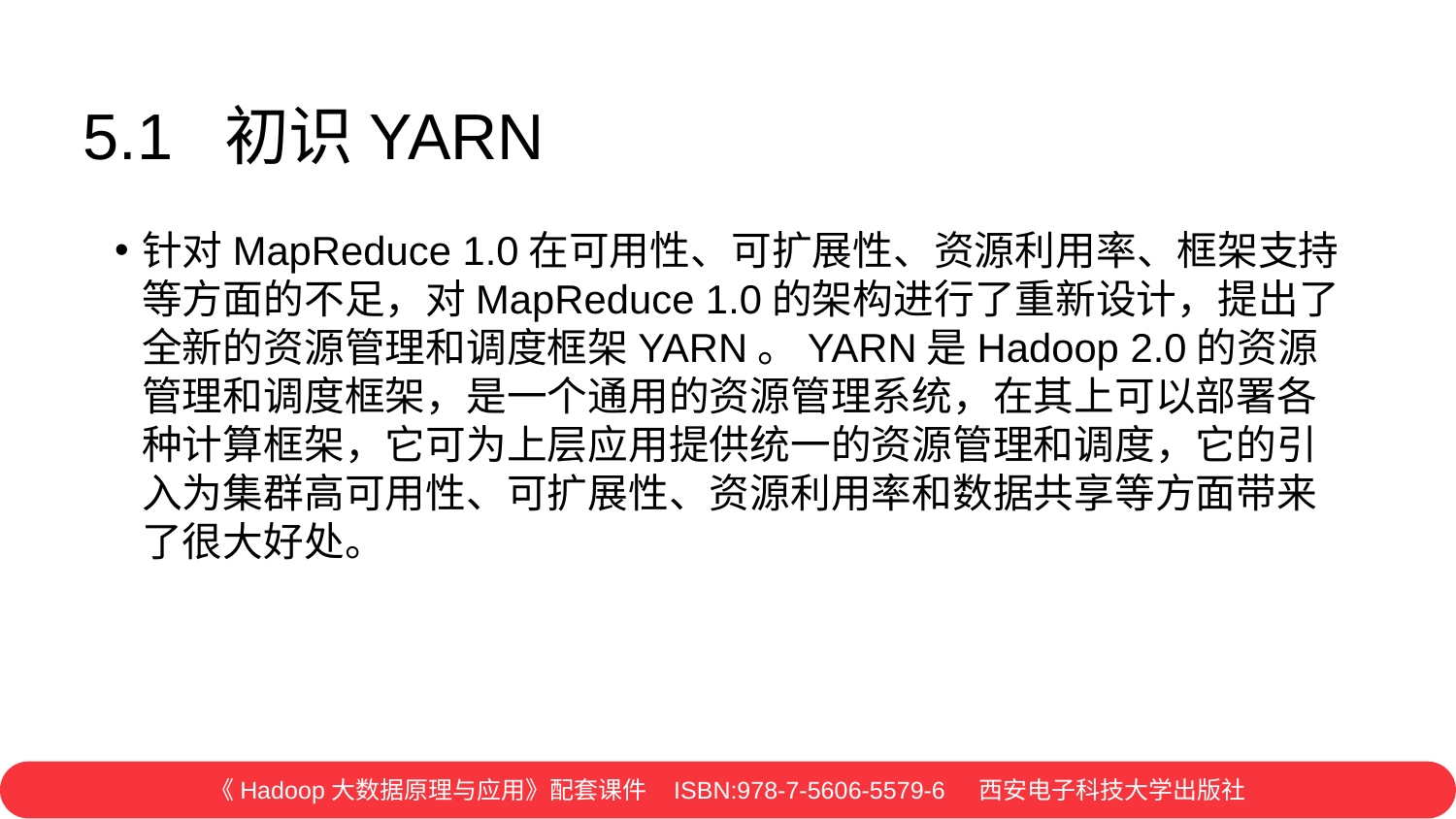

# 5.1  初识YARN
针对MapReduce 1.0在可用性、可扩展性、资源利用率、框架支持等方面的不足，对MapReduce 1.0的架构进行了重新设计，提出了全新的资源管理和调度框架YARN。YARN是Hadoop 2.0的资源管理和调度框架，是一个通用的资源管理系统，在其上可以部署各种计算框架，它可为上层应用提供统一的资源管理和调度，它的引入为集群高可用性、可扩展性、资源利用率和数据共享等方面带来了很大好处。